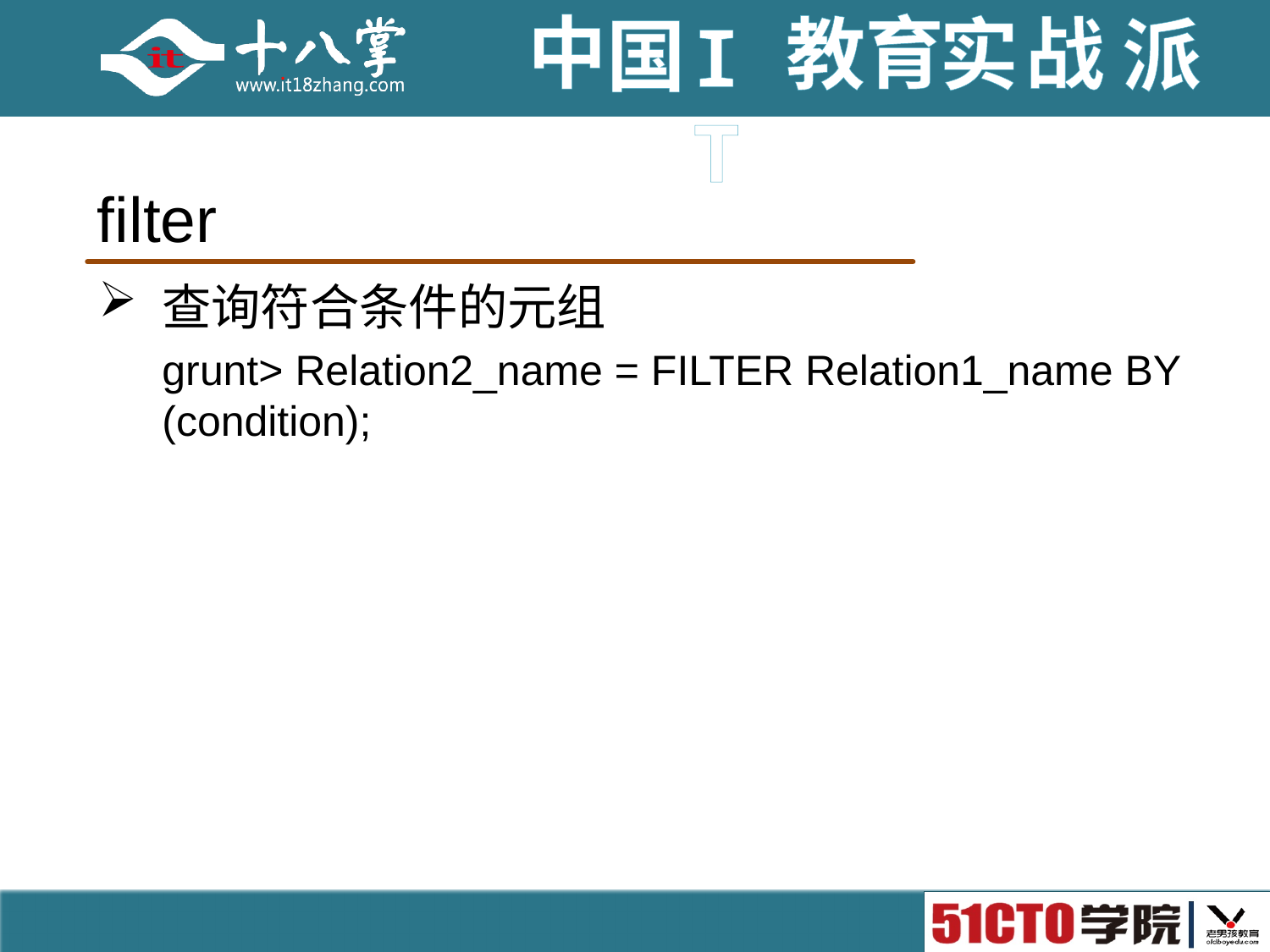

# filter
查询符合条件的元组
grunt> Relation2_name = FILTER Relation1_name BY (condition);